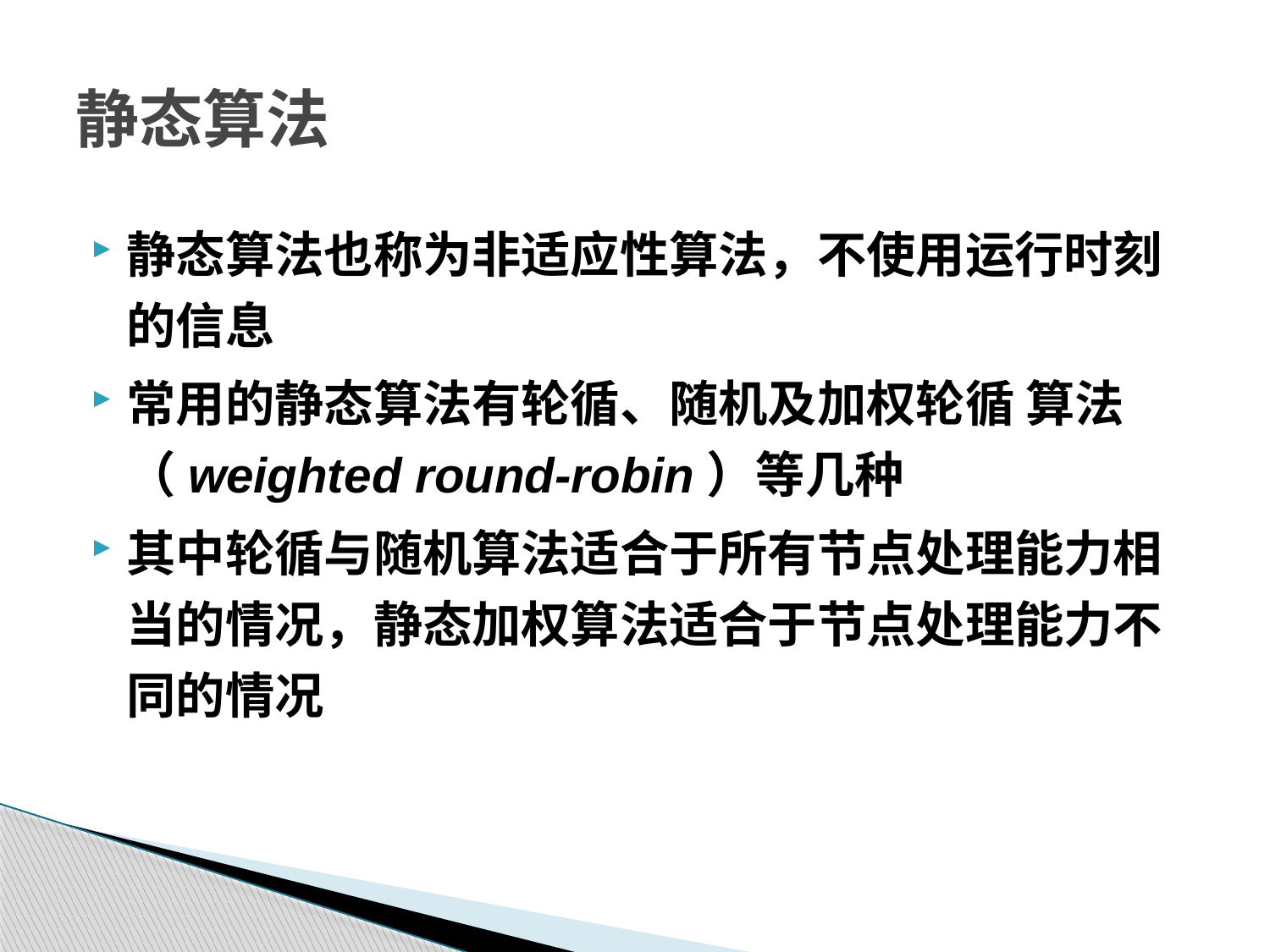

# 静态算法
静态算法也称为非适应性算法，不使用运行时刻的信息
常用的静态算法有轮循、随机及加权轮循 算法（weighted round-robin）等几种
其中轮循与随机算法适合于所有节点处理能力相当的情况，静态加权算法适合于节点处理能力不同的情况